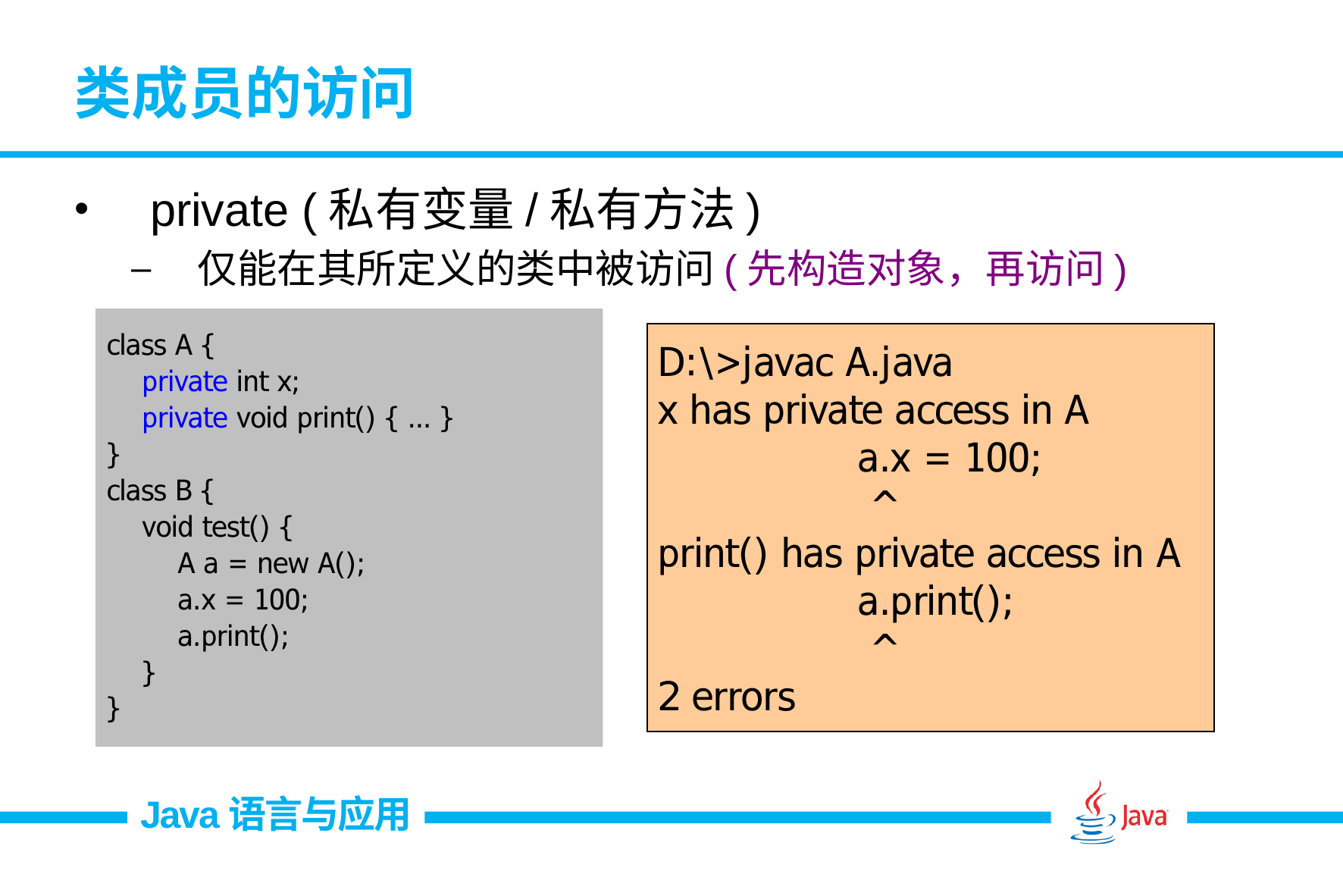

28
# 类成员的访问
private (私有变量/私有方法)
仅能在其所定义的类中被访问(先构造对象，再访问)
class A {
    private int x;
    private void print() { … }
}
class B {
    void test() {
        A a = new A();
        a.x = 100;
        a.print();
    }
}
D:\>javac A.java
x has private access in A
                a.x = 100;
                 ^
print() has private access in A
                a.print();
                 ^
2 errors